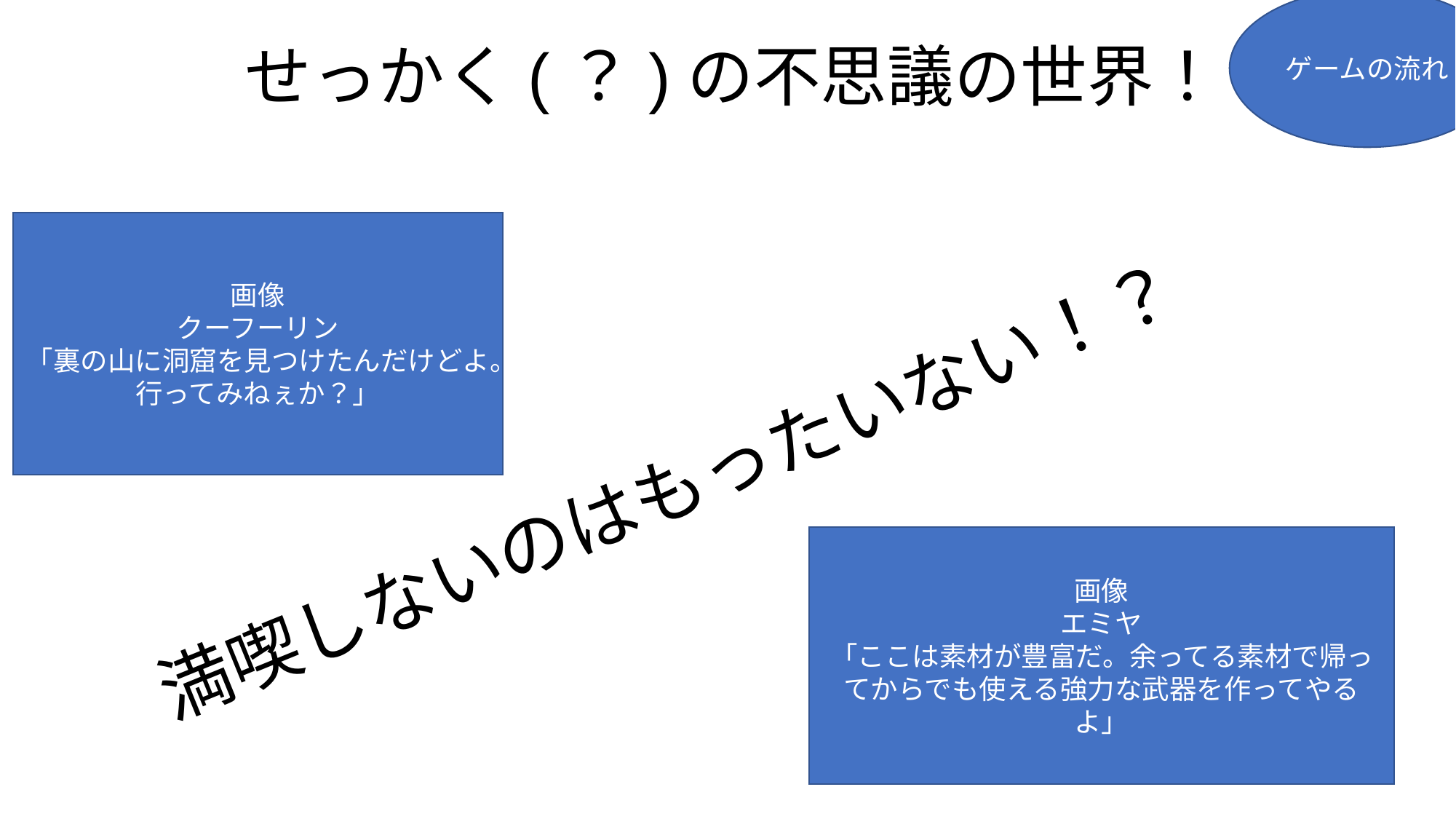

# せっかく(？)の不思議の世界！
ゲームの流れ
画像
クーフーリン
「裏の山に洞窟を見つけたんだけどよ。行ってみねぇか？」
満喫しないのはもったいない！？
画像
エミヤ
「ここは素材が豊富だ。余ってる素材で帰ってからでも使える強力な武器を作ってやるよ」